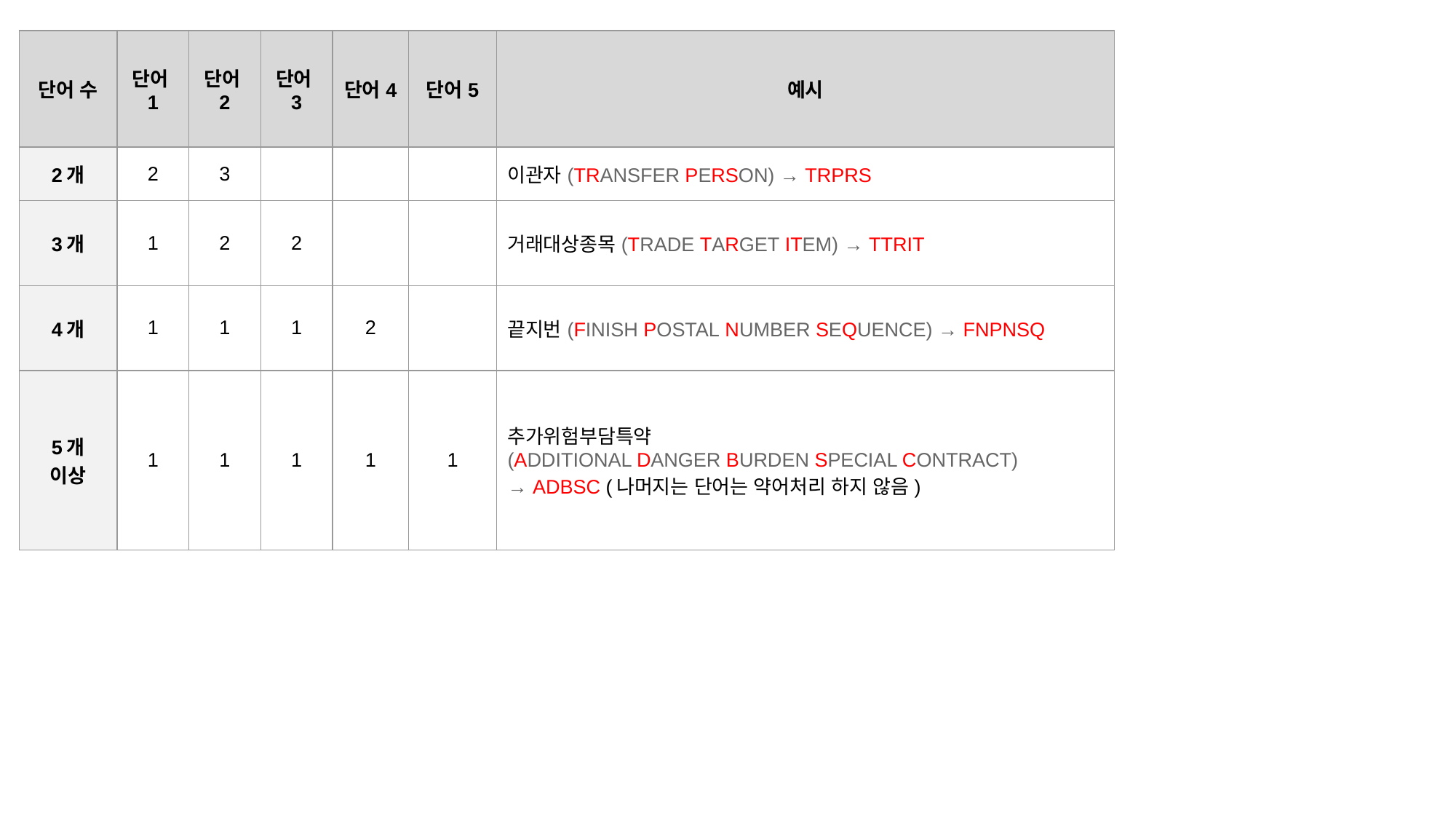

| 단어 수 | 단어1 | 단어2 | 단어3 | 단어4 | 단어5 | 예시 |
| --- | --- | --- | --- | --- | --- | --- |
| 2개 | 2 | 3 |  |  |  | 이관자(TRANSFER PERSON) → TRPRS |
| 3개 | 1 | 2 | 2 |  |  | 거래대상종목(TRADE TARGET ITEM) → TTRIT |
| 4개 | 1 | 1 | 1 | 2 |  | 끝지번(FINISH POSTAL NUMBER SEQUENCE) → FNPNSQ |
| 5개 이상 | 1 | 1 | 1 | 1 | 1 | 추가위험부담특약 (ADDITIONAL DANGER BURDEN SPECIAL CONTRACT) → ADBSC (나머지는 단어는 약어처리 하지 않음) |